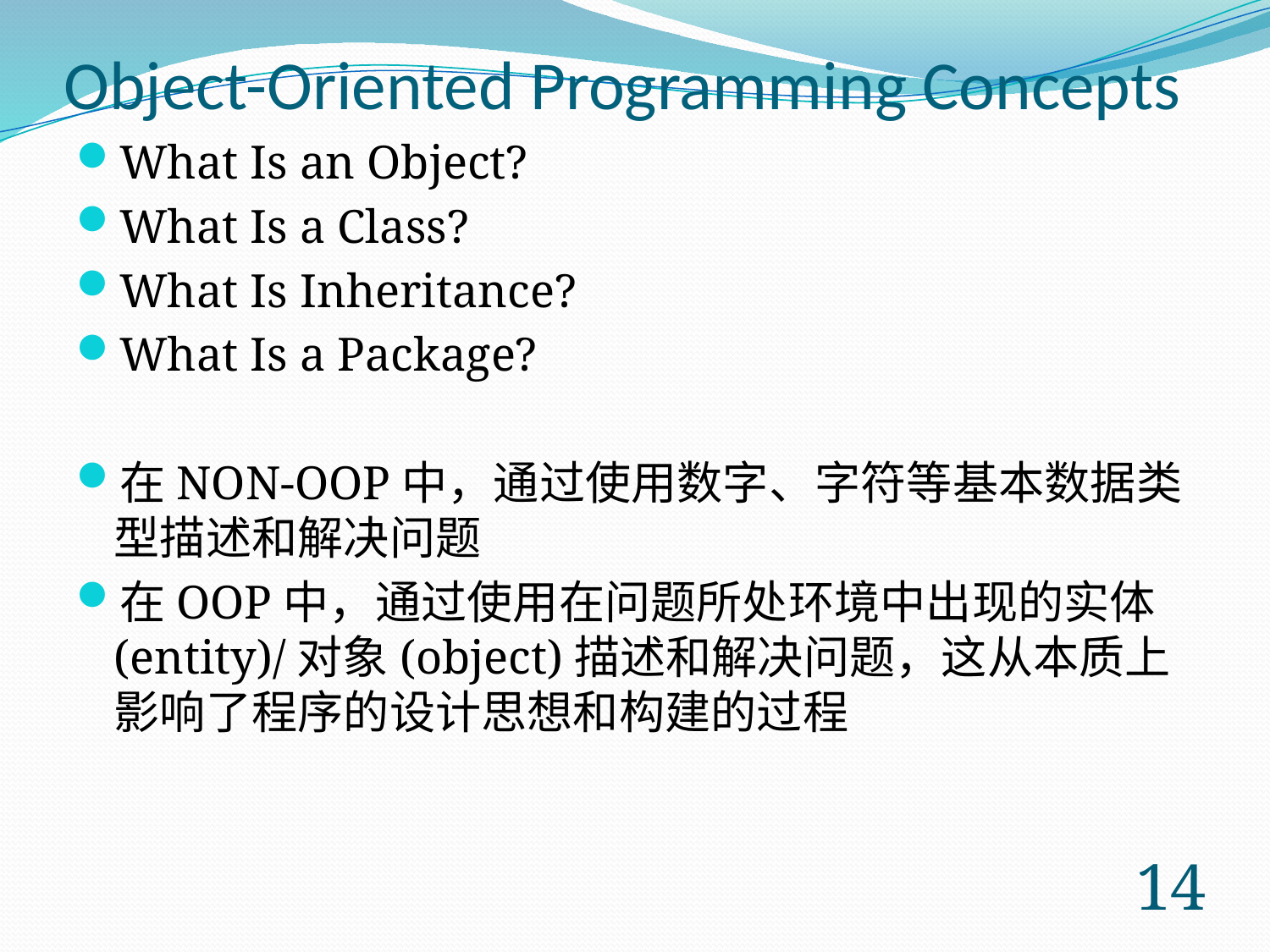

# Object-Oriented Programming Concepts
What Is an Object?
What Is a Class?
What Is Inheritance?
What Is a Package?

在NON-OOP中，通过使用数字、字符等基本数据类型描述和解决问题
在OOP中，通过使用在问题所处环境中出现的实体(entity)/对象(object)描述和解决问题，这从本质上影响了程序的设计思想和构建的过程
14